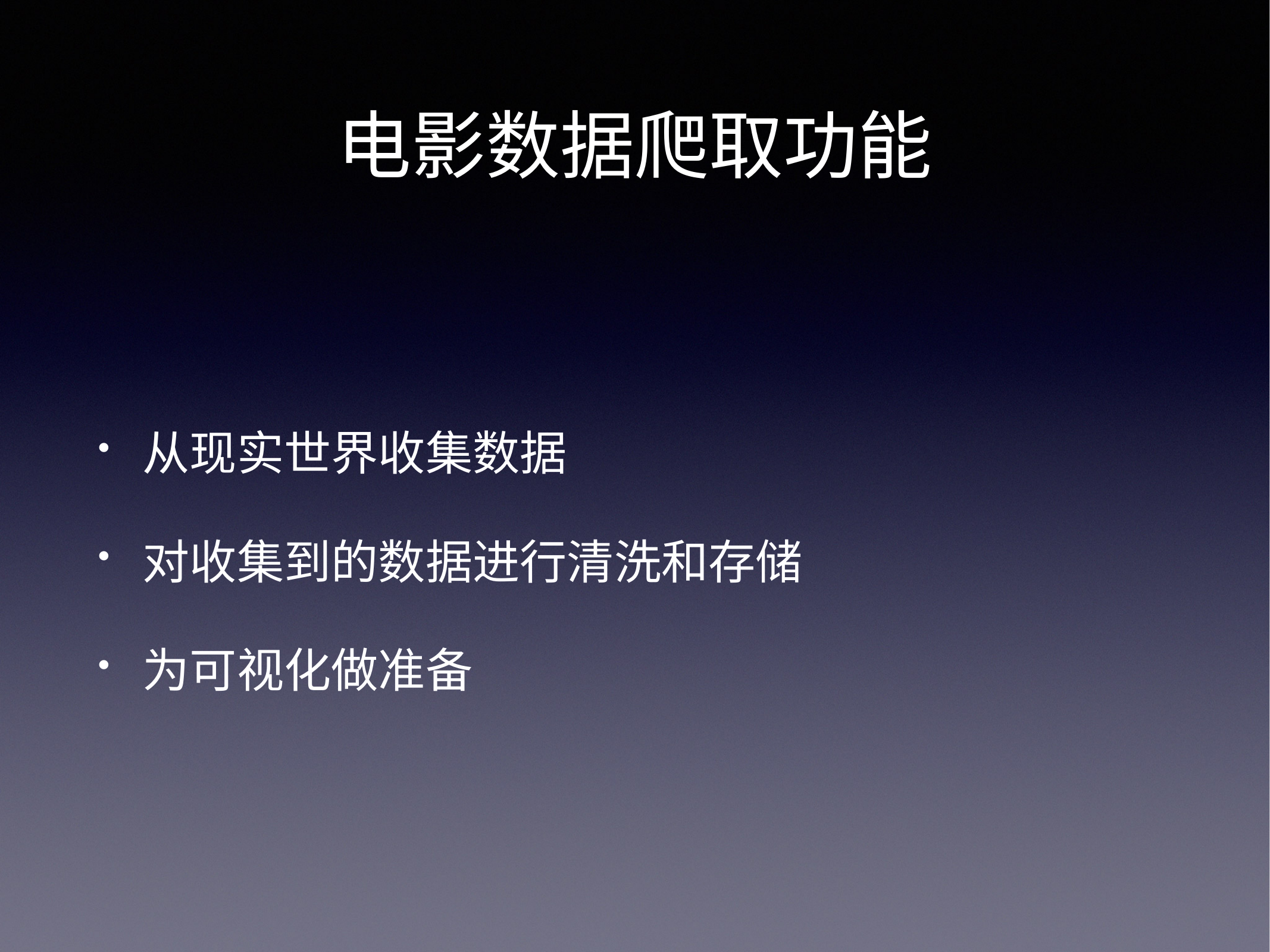

# 电影数据爬取功能
从现实世界收集数据
对收集到的数据进行清洗和存储
为可视化做准备